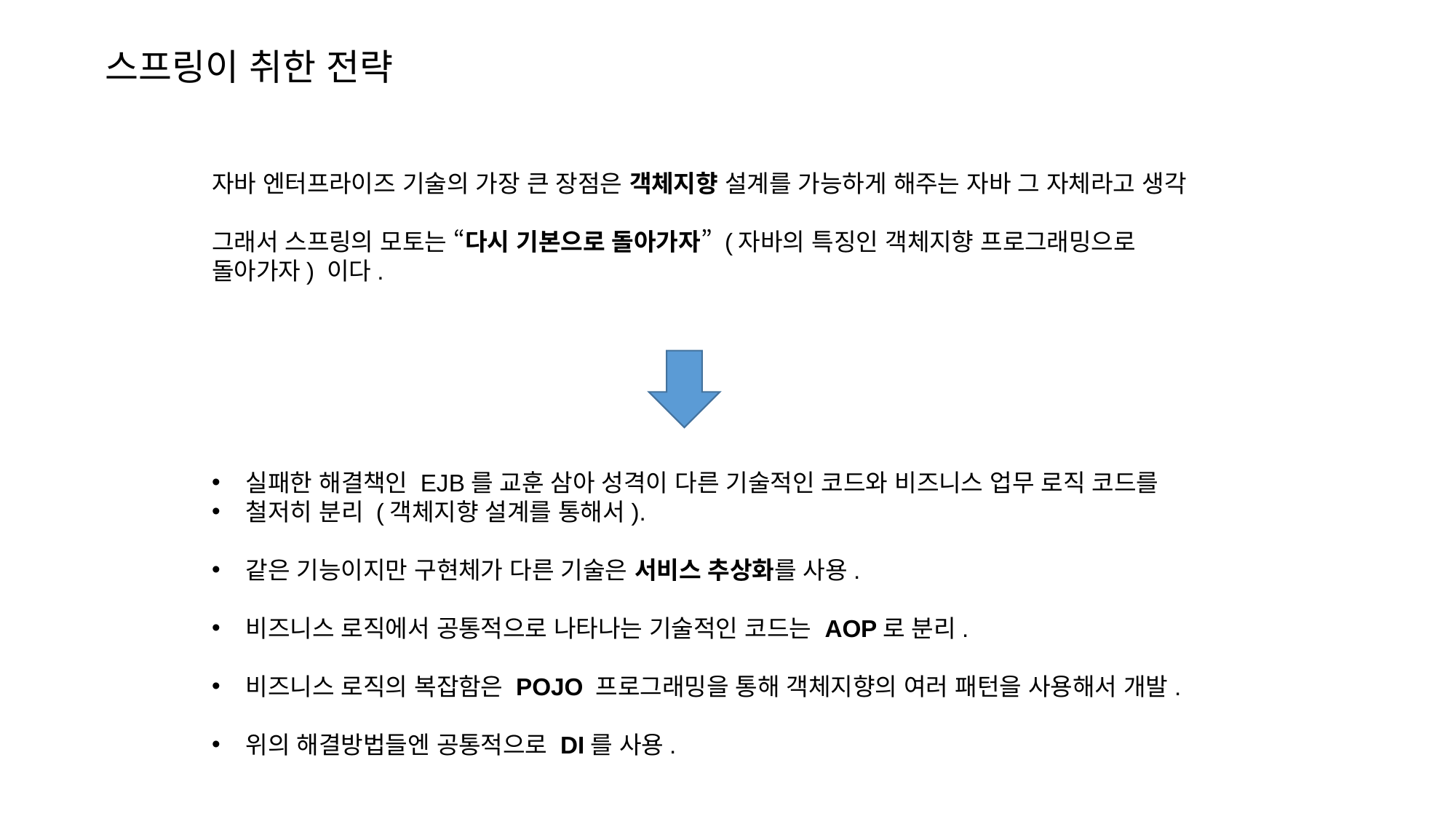

스프링이 취한 전략
자바 엔터프라이즈 기술의 가장 큰 장점은 객체지향 설계를 가능하게 해주는 자바 그 자체라고 생각

그래서 스프링의 모토는 “다시 기본으로 돌아가자” (자바의 특징인 객체지향 프로그래밍으로 돌아가자) 이다.

실패한 해결책인 EJB를 교훈 삼아 성격이 다른 기술적인 코드와 비즈니스 업무 로직 코드를
철저히 분리 (객체지향 설계를 통해서).

같은 기능이지만 구현체가 다른 기술은 서비스 추상화를 사용.

비즈니스 로직에서 공통적으로 나타나는 기술적인 코드는 AOP로 분리.

비즈니스 로직의 복잡함은 POJO 프로그래밍을 통해 객체지향의 여러 패턴을 사용해서 개발.

위의 해결방법들엔 공통적으로 DI를 사용.